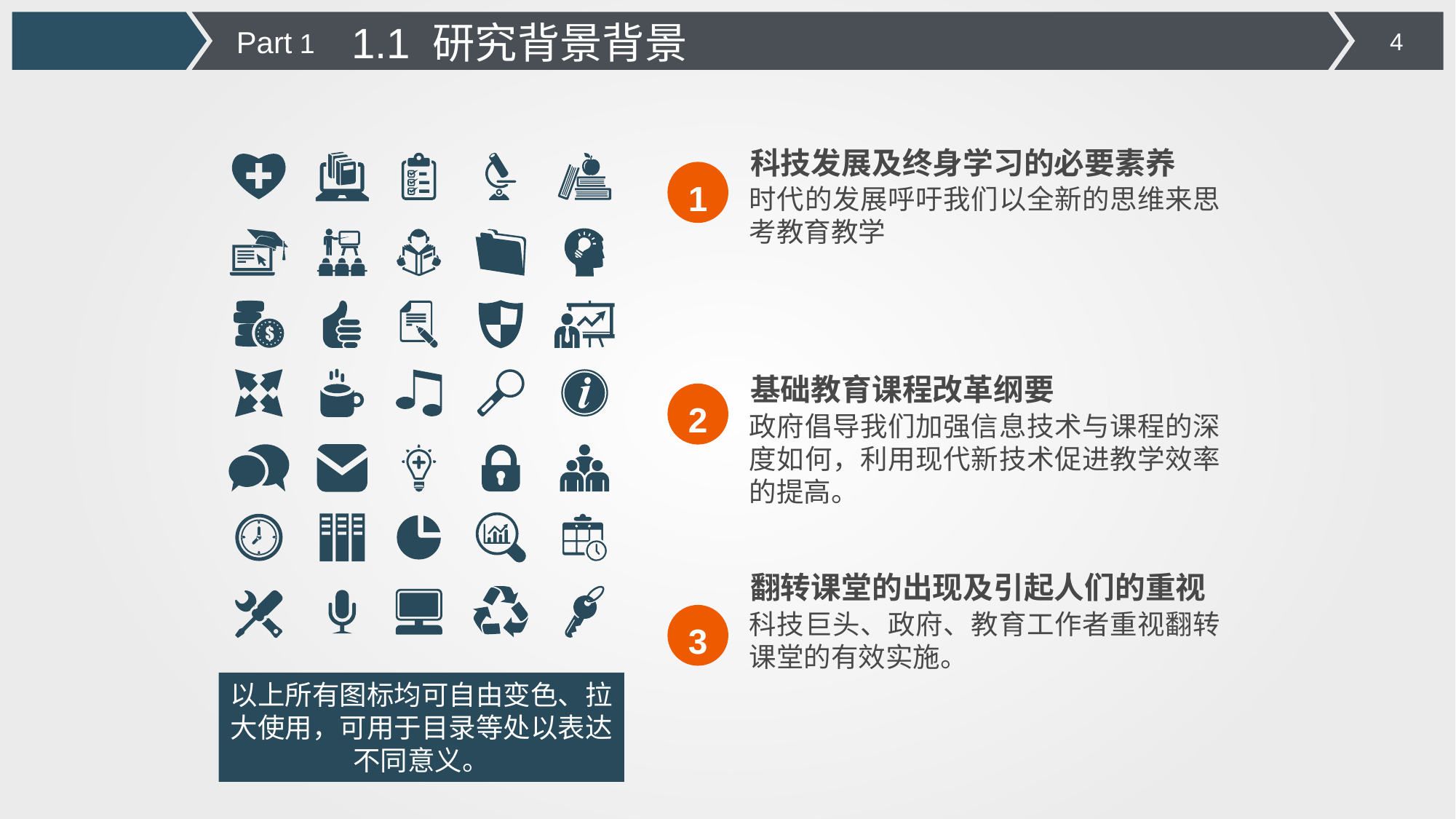

1.1 研究背景背景
Part 1
科技发展及终身学习的必要素养

1
时代的发展呼吁我们以全新的思维来思考教育教学

基础教育课程改革纲要

2

政府倡导我们加强信息技术与课程的深度如何，利用现代新技术促进教学效率的提高。

翻转课堂的出现及引起人们的重视

科技巨头、政府、教育工作者重视翻转课堂的有效实施。

3
以上所有图标均可自由变色、拉大使用，可用于目录等处以表达不同意义。